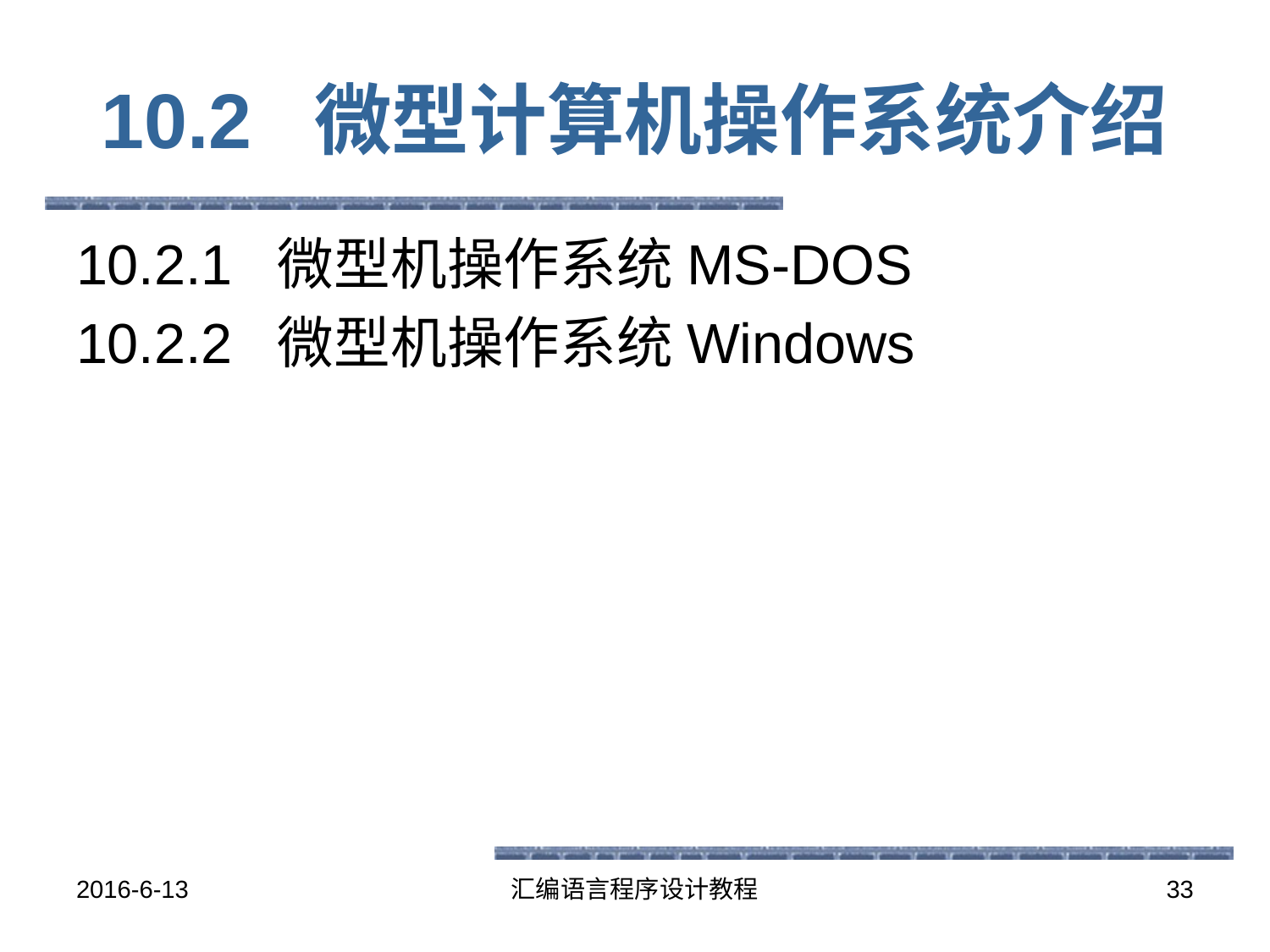

# 10.2  微型计算机操作系统介绍
10.2.1  微型机操作系统MS-DOS
10.2.2  微型机操作系统Windows
2016-6-13
汇编语言程序设计教程
33